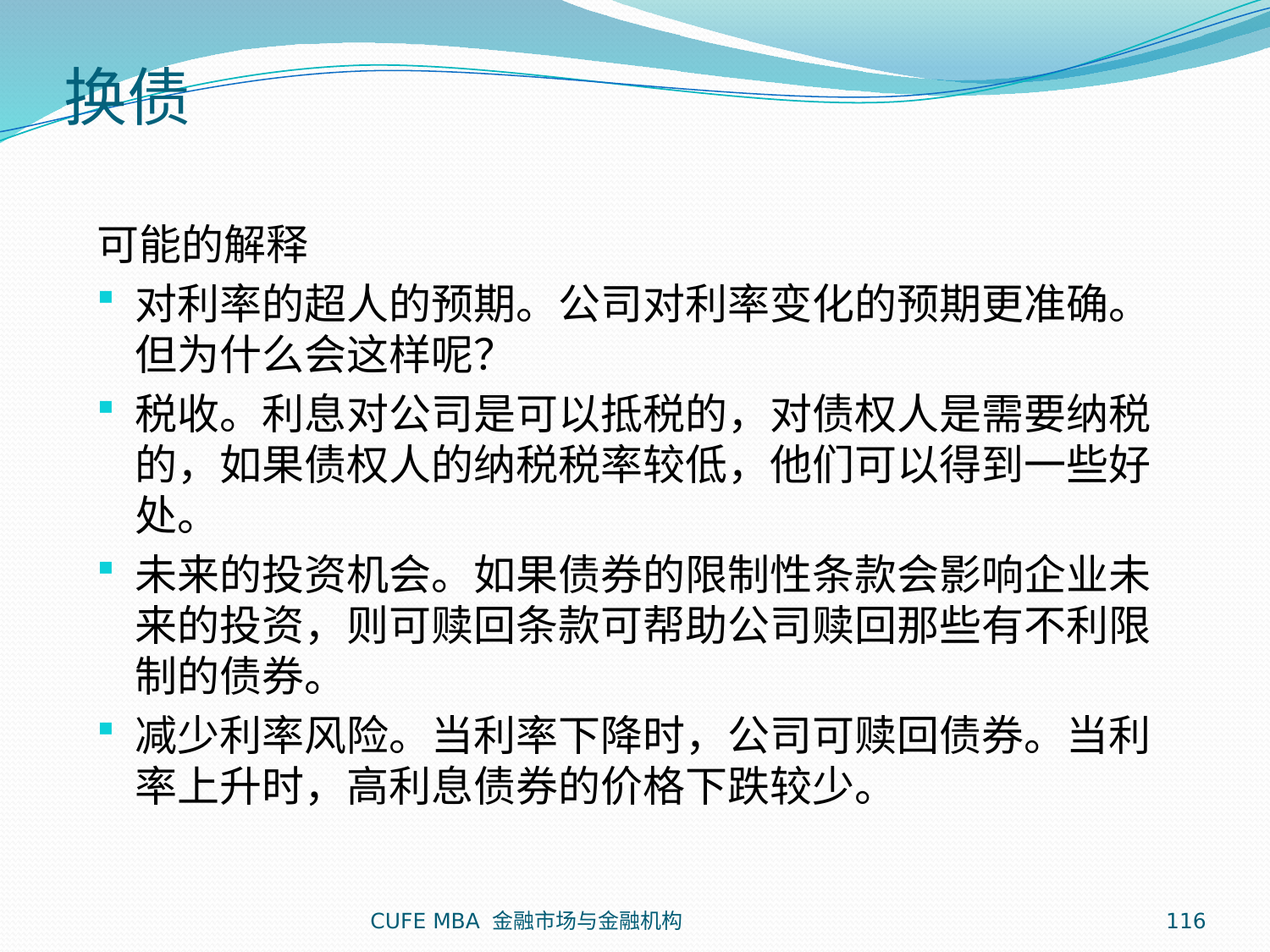

# 换债
可能的解释
对利率的超人的预期。公司对利率变化的预期更准确。但为什么会这样呢？
税收。利息对公司是可以抵税的，对债权人是需要纳税的，如果债权人的纳税税率较低，他们可以得到一些好处。
未来的投资机会。如果债券的限制性条款会影响企业未来的投资，则可赎回条款可帮助公司赎回那些有不利限制的债券。
减少利率风险。当利率下降时，公司可赎回债券。当利率上升时，高利息债券的价格下跌较少。

CUFE MBA 金融市场与金融机构
116